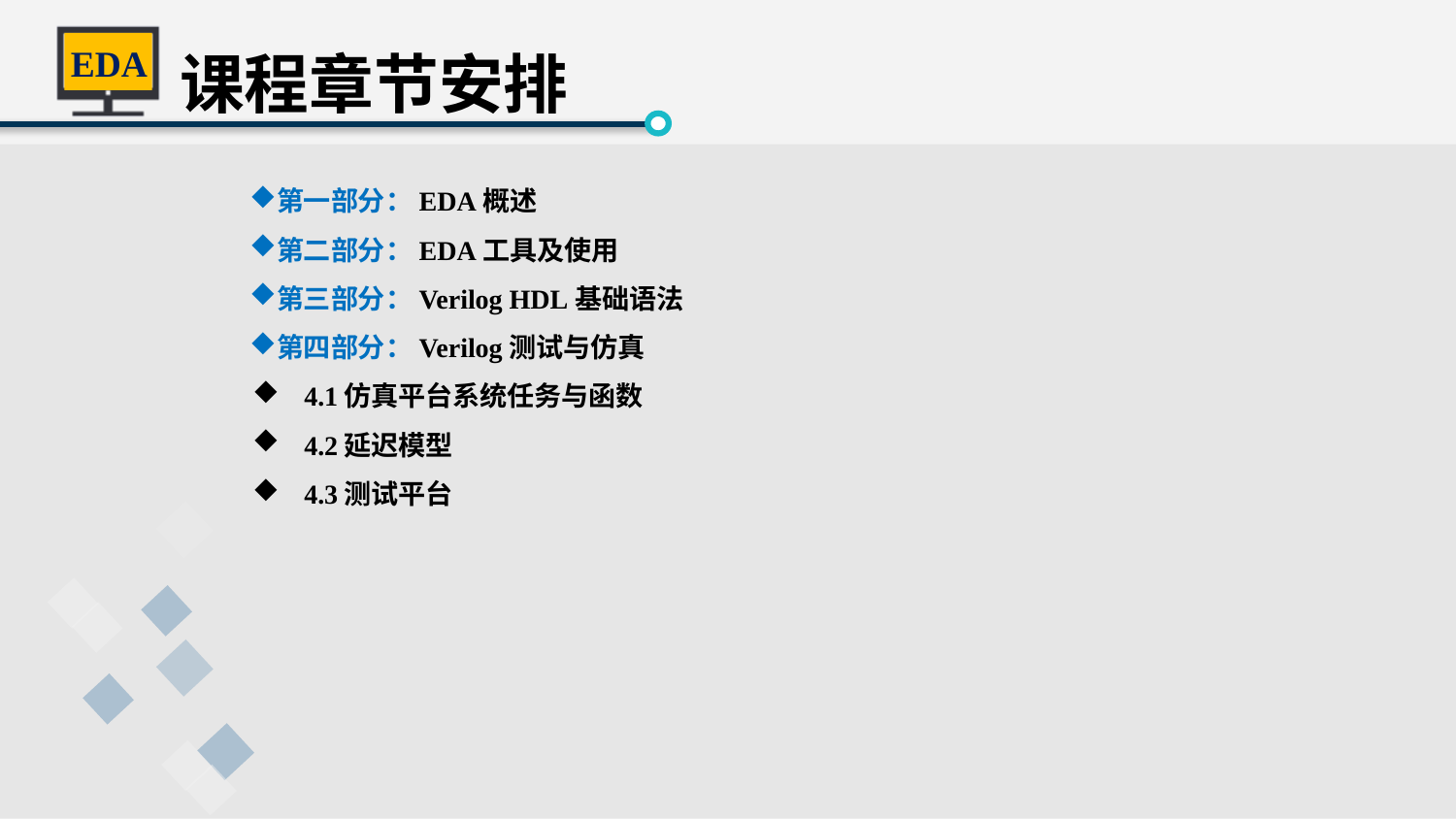

课程章节安排
第一部分：EDA概述
第二部分：EDA工具及使用
第三部分：Verilog HDL基础语法
第四部分：Verilog测试与仿真
4.1仿真平台系统任务与函数
4.2延迟模型
4.3测试平台